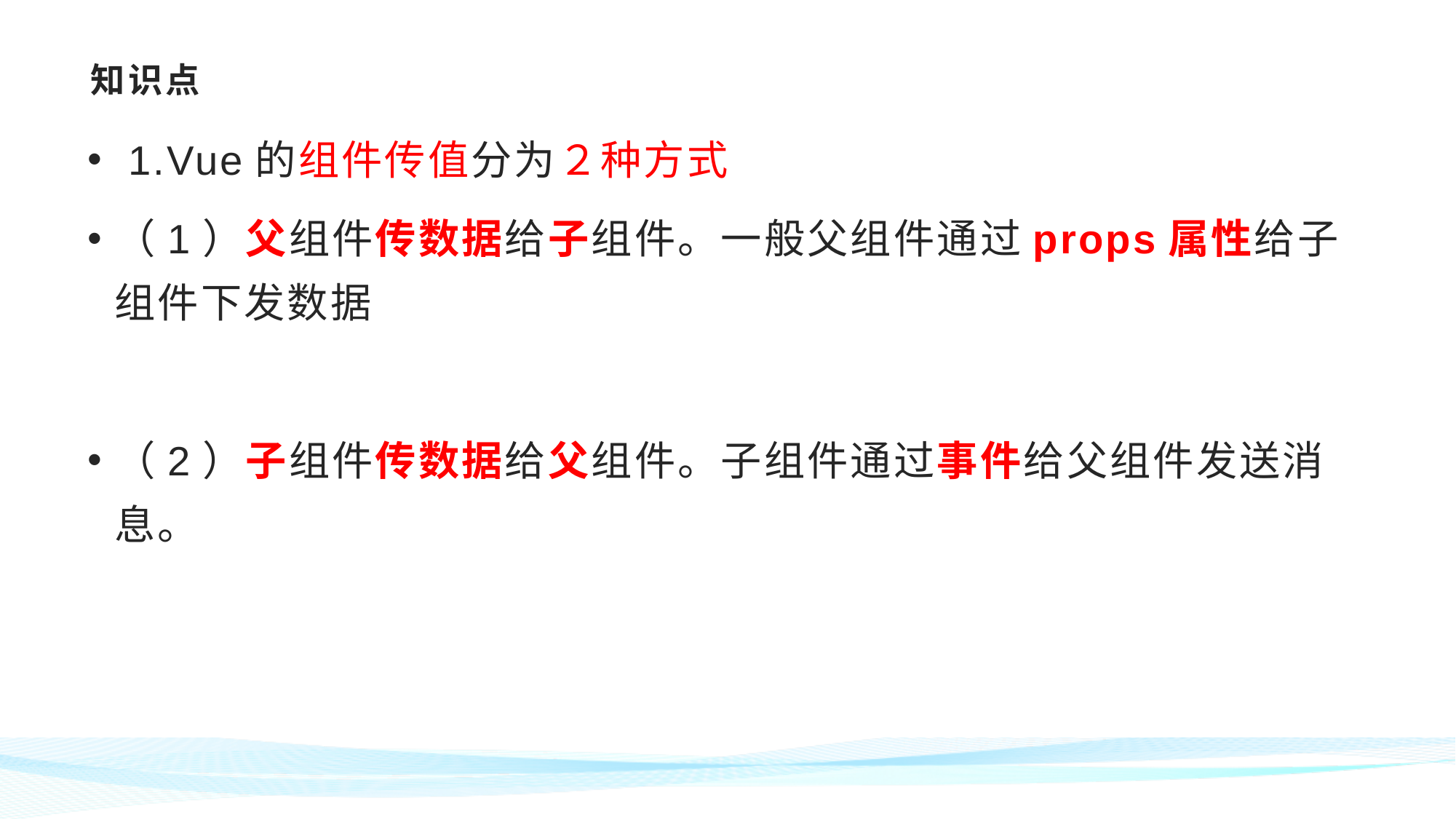

# 知识点
 1.Vue的组件传值分为２种方式
（1）父组件传数据给子组件。一般父组件通过props属性给子组件下发数据

（2）子组件传数据给父组件。子组件通过事件给父组件发送消息。